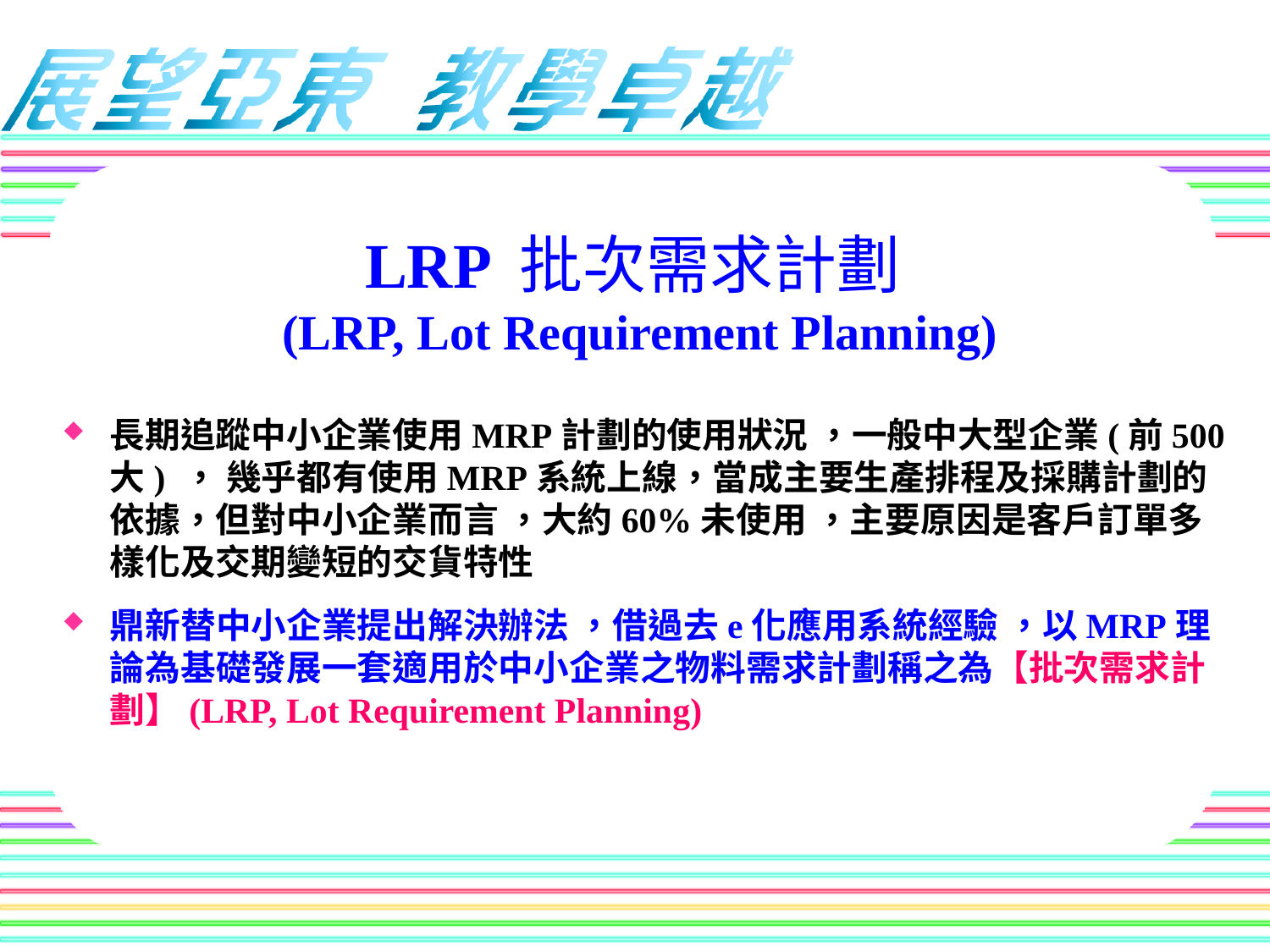

# LRP 批次需求計劃 (LRP, Lot Requirement Planning)
長期追蹤中小企業使用MRP計劃的使用狀況 ，一般中大型企業(前500大) ， 幾乎都有使用MRP系統上線，當成主要生產排程及採購計劃的依據，但對中小企業而言 ，大約60%未使用 ，主要原因是客戶訂單多樣化及交期變短的交貨特性
鼎新替中小企業提出解決辦法 ，借過去e化應用系統經驗 ，以MRP理論為基礎發展一套適用於中小企業之物料需求計劃稱之為【批次需求計劃】(LRP, Lot Requirement Planning)